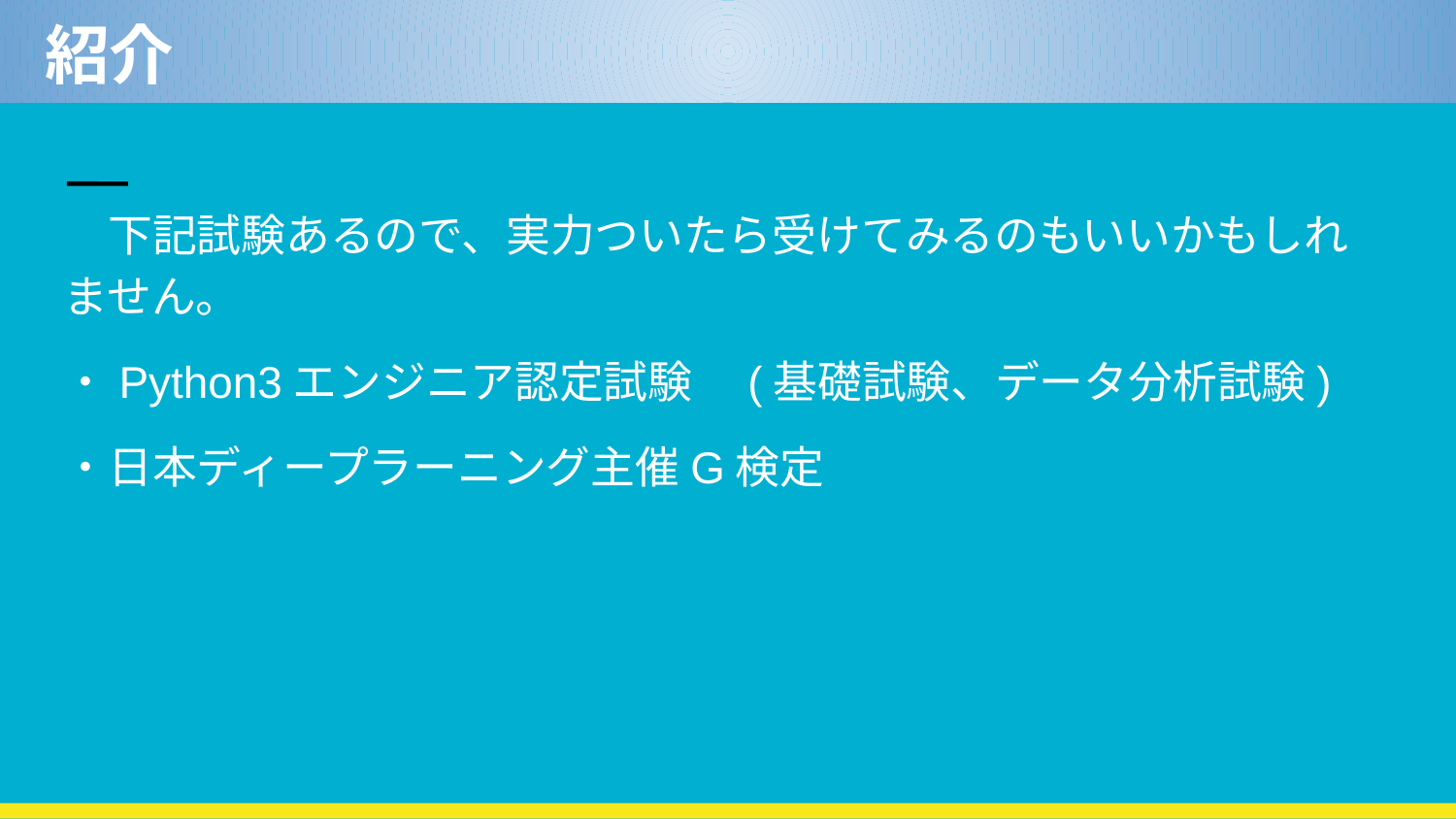

紹介
　下記試験あるので、実力ついたら受けてみるのもいいかもしれません。
・Python3エンジニア認定試験　(基礎試験、データ分析試験)
・日本ディープラーニング主催G検定